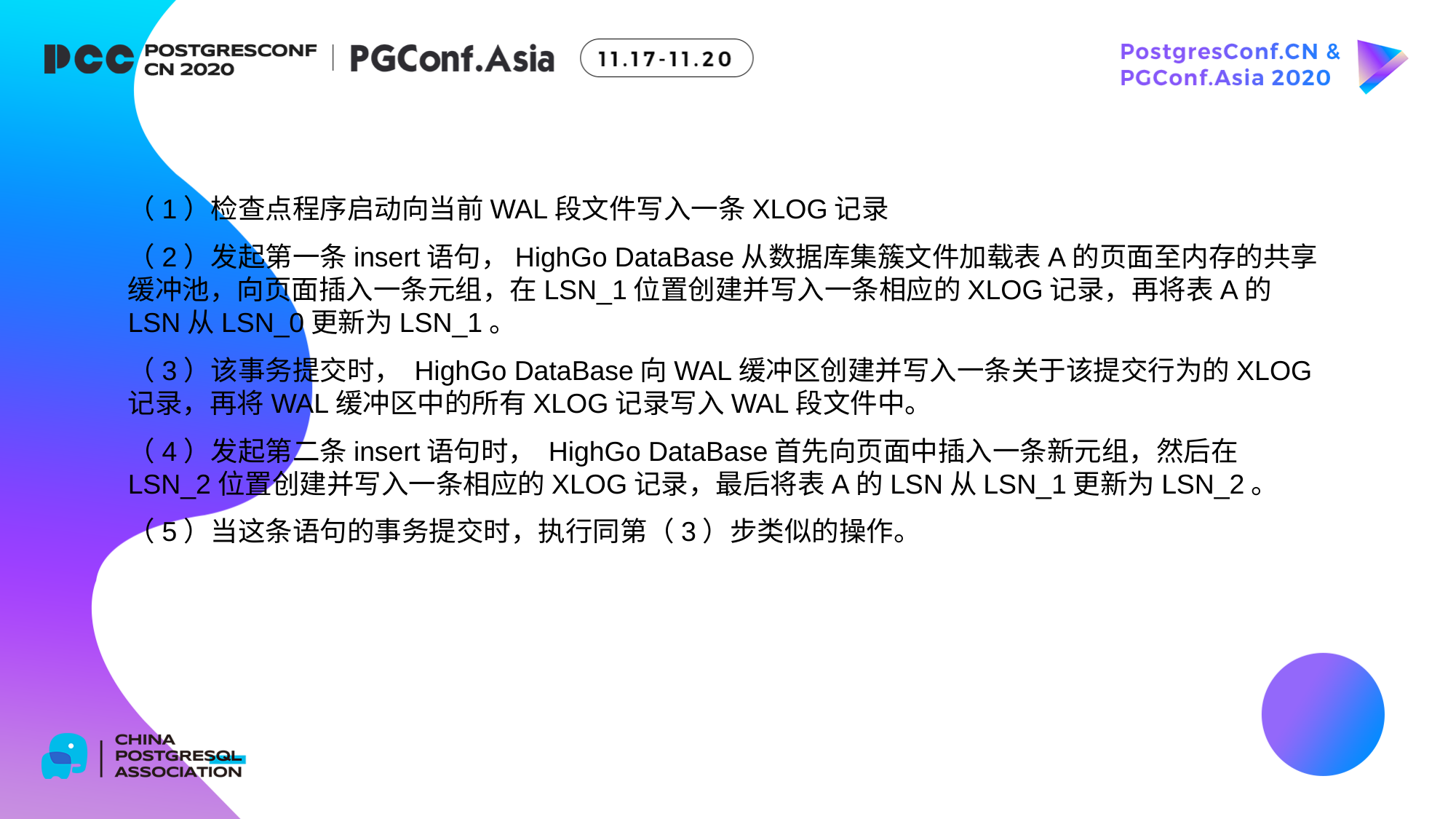

（1）检查点程序启动向当前WAL段文件写入一条XLOG记录
（2）发起第一条insert语句，HighGo DataBase从数据库集簇文件加载表A的页面至内存的共享缓冲池，向页面插入一条元组，在LSN_1位置创建并写入一条相应的XLOG记录，再将表A的LSN从LSN_0更新为LSN_1。
（3）该事务提交时， HighGo DataBase向WAL缓冲区创建并写入一条关于该提交行为的XLOG记录，再将WAL缓冲区中的所有XLOG记录写入WAL段文件中。
（4）发起第二条insert语句时， HighGo DataBase首先向页面中插入一条新元组，然后在LSN_2位置创建并写入一条相应的XLOG记录，最后将表A的LSN从LSN_1更新为LSN_2。
（5）当这条语句的事务提交时，执行同第（3）步类似的操作。